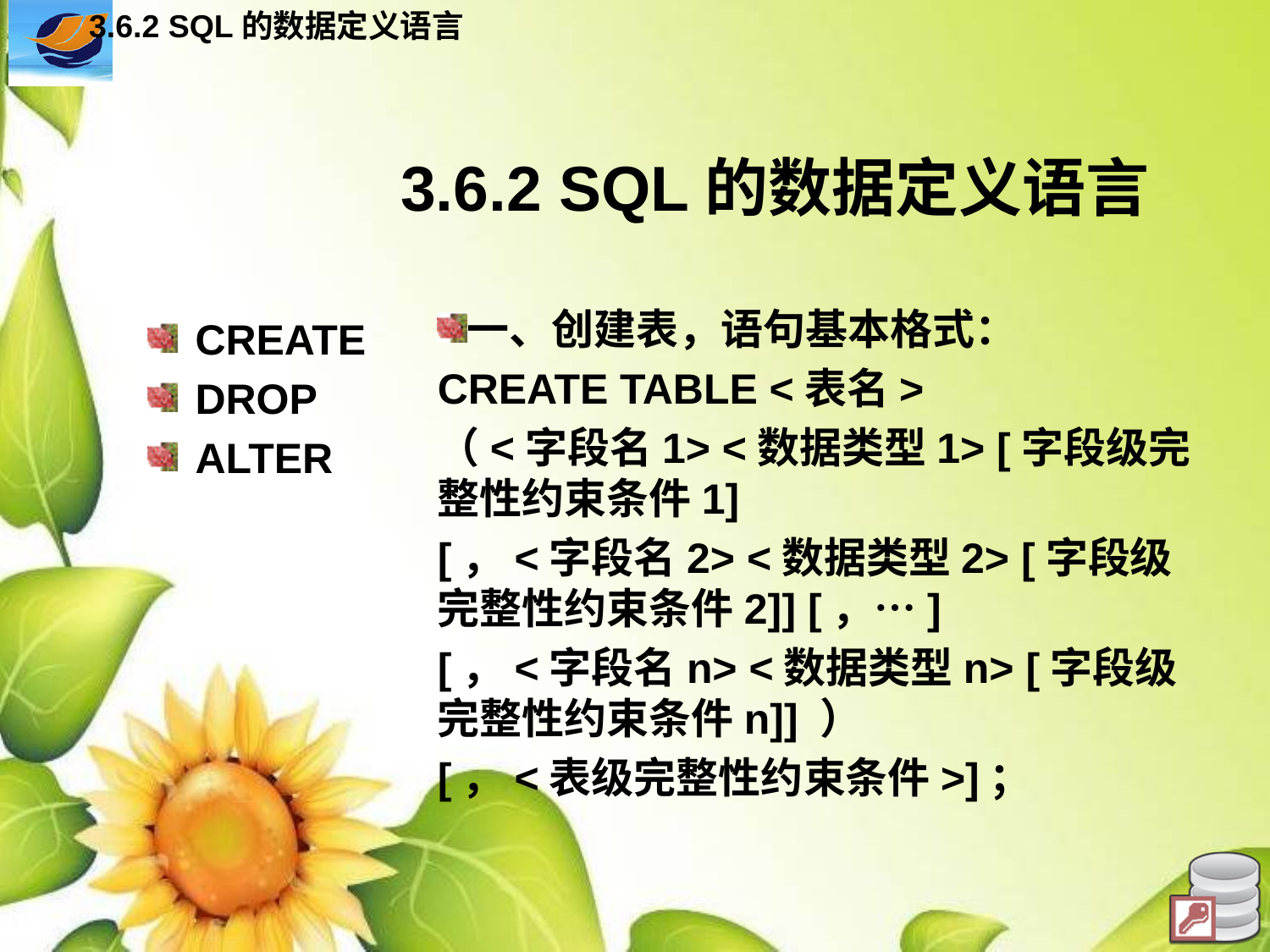

3.6.2 SQL的数据定义语言
# 3.6.2 SQL的数据定义语言
一、创建表，语句基本格式：
CREATE TABLE <表名>
（<字段名1> <数据类型1> [字段级完整性约束条件1]
[，<字段名2> <数据类型2> [字段级完整性约束条件2]] [，…]
[，<字段名n> <数据类型n> [字段级完整性约束条件n]] ）
[，<表级完整性约束条件>]；
CREATE
DROP
ALTER